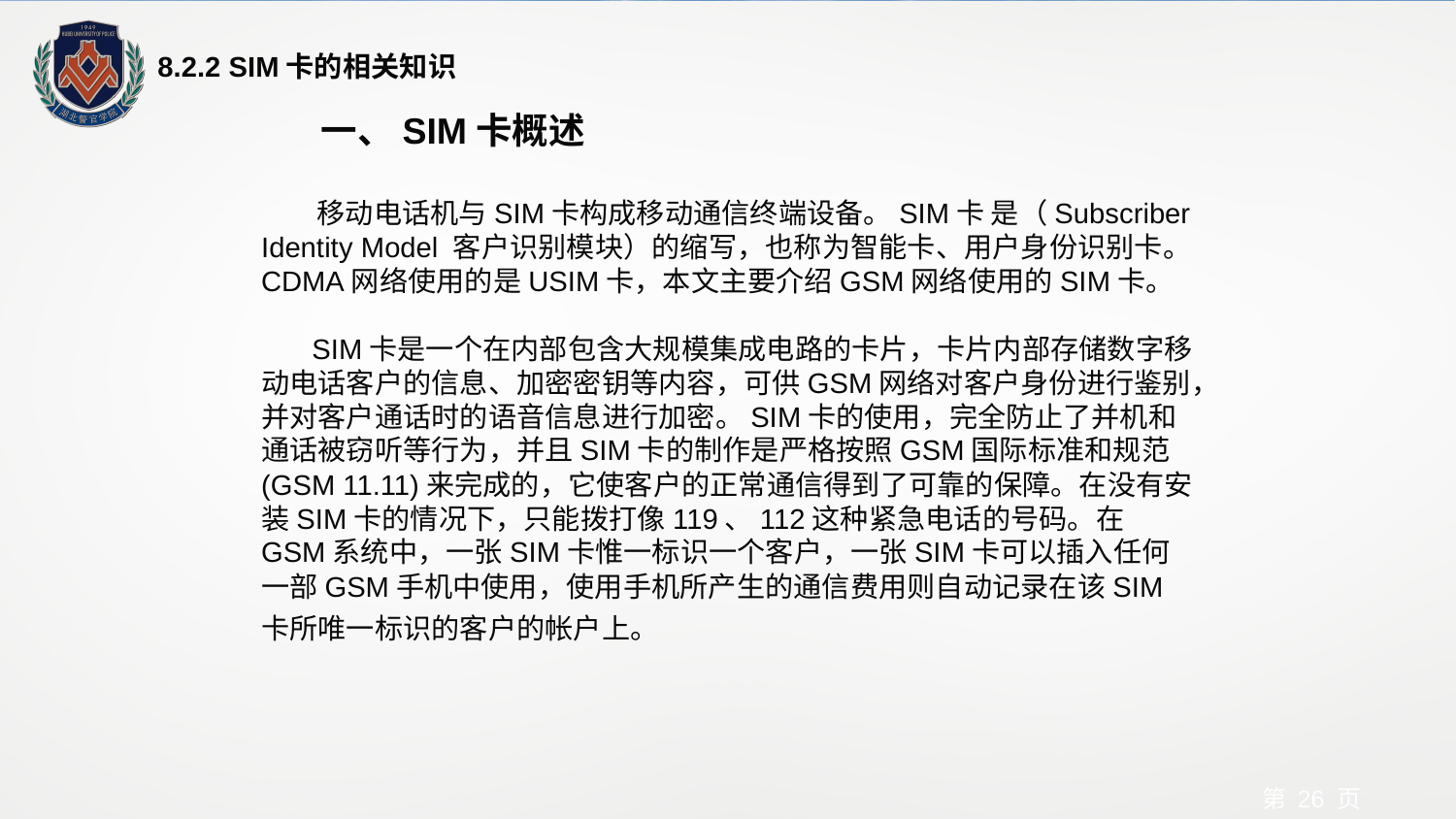

8.2.2 SIM卡的相关知识
 一、SIM卡概述

 移动电话机与SIM卡构成移动通信终端设备。SIM卡 是（Subscriber Identity Model 客户识别模块）的缩写，也称为智能卡、用户身份识别卡。CDMA网络使用的是USIM卡，本文主要介绍GSM网络使用的SIM卡。

 SIM卡是一个在内部包含大规模集成电路的卡片，卡片内部存储数字移动电话客户的信息、加密密钥等内容，可供GSM网络对客户身份进行鉴别，并对客户通话时的语音信息进行加密。SIM卡的使用，完全防止了并机和通话被窃听等行为，并且SIM卡的制作是严格按照GSM国际标准和规范(GSM 11.11)来完成的，它使客户的正常通信得到了可靠的保障。在没有安装SIM卡的情况下，只能拨打像119、112这种紧急电话的号码。在GSM系统中，一张SIM卡惟一标识一个客户，一张SIM卡可以插入任何一部GSM手机中使用，使用手机所产生的通信费用则自动记录在该SIM卡所唯一标识的客户的帐户上。